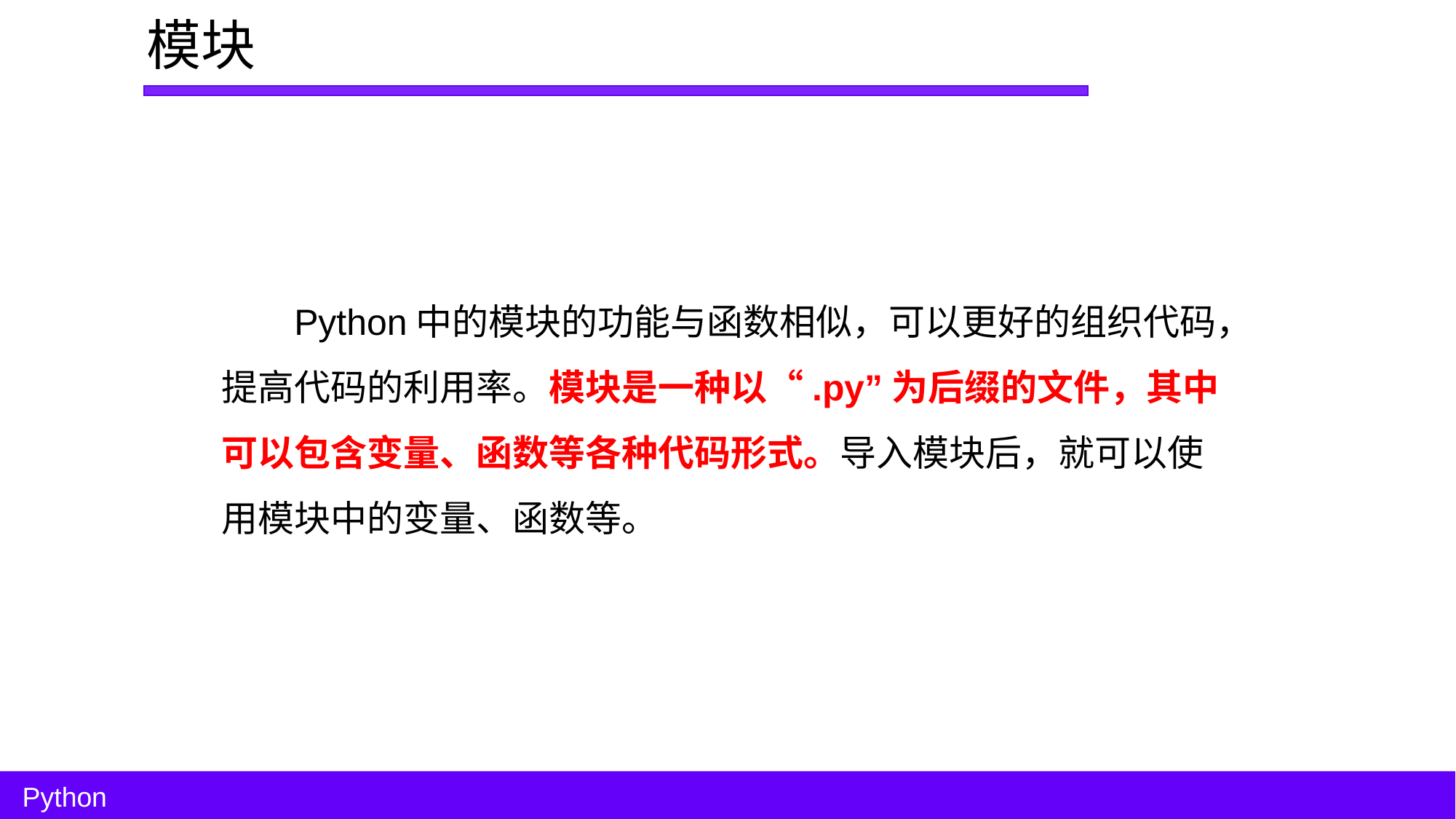

模块
Python中的模块的功能与函数相似，可以更好的组织代码，提高代码的利用率。模块是一种以“.py”为后缀的文件，其中可以包含变量、函数等各种代码形式。导入模块后，就可以使用模块中的变量、函数等。